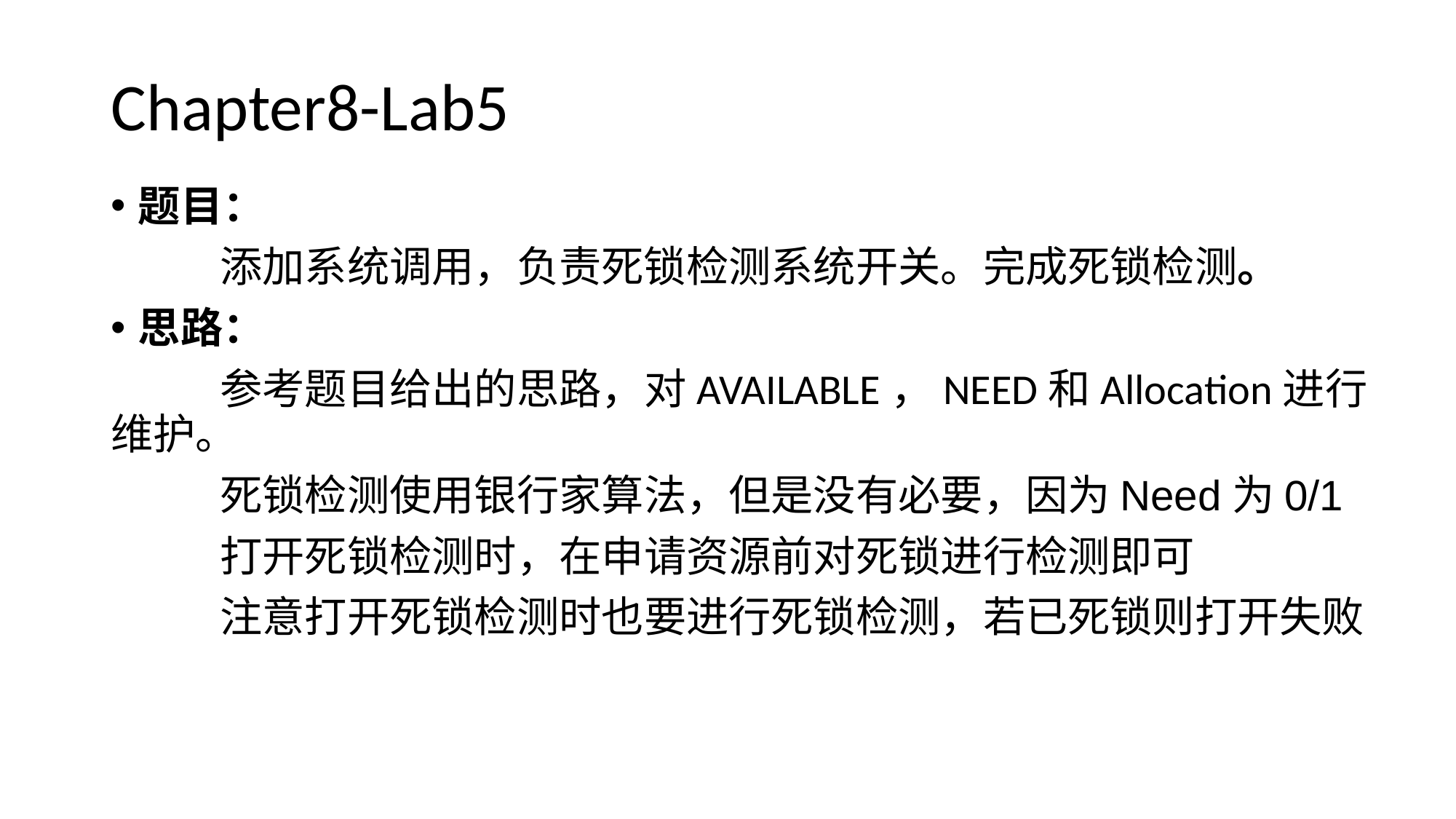

# Chapter8-Lab5
题目：
	添加系统调用，负责死锁检测系统开关。完成死锁检测。
思路：
	参考题目给出的思路，对AVAILABLE，NEED和Allocation进行维护。
	死锁检测使用银行家算法，但是没有必要，因为Need为0/1
	打开死锁检测时，在申请资源前对死锁进行检测即可
	注意打开死锁检测时也要进行死锁检测，若已死锁则打开失败